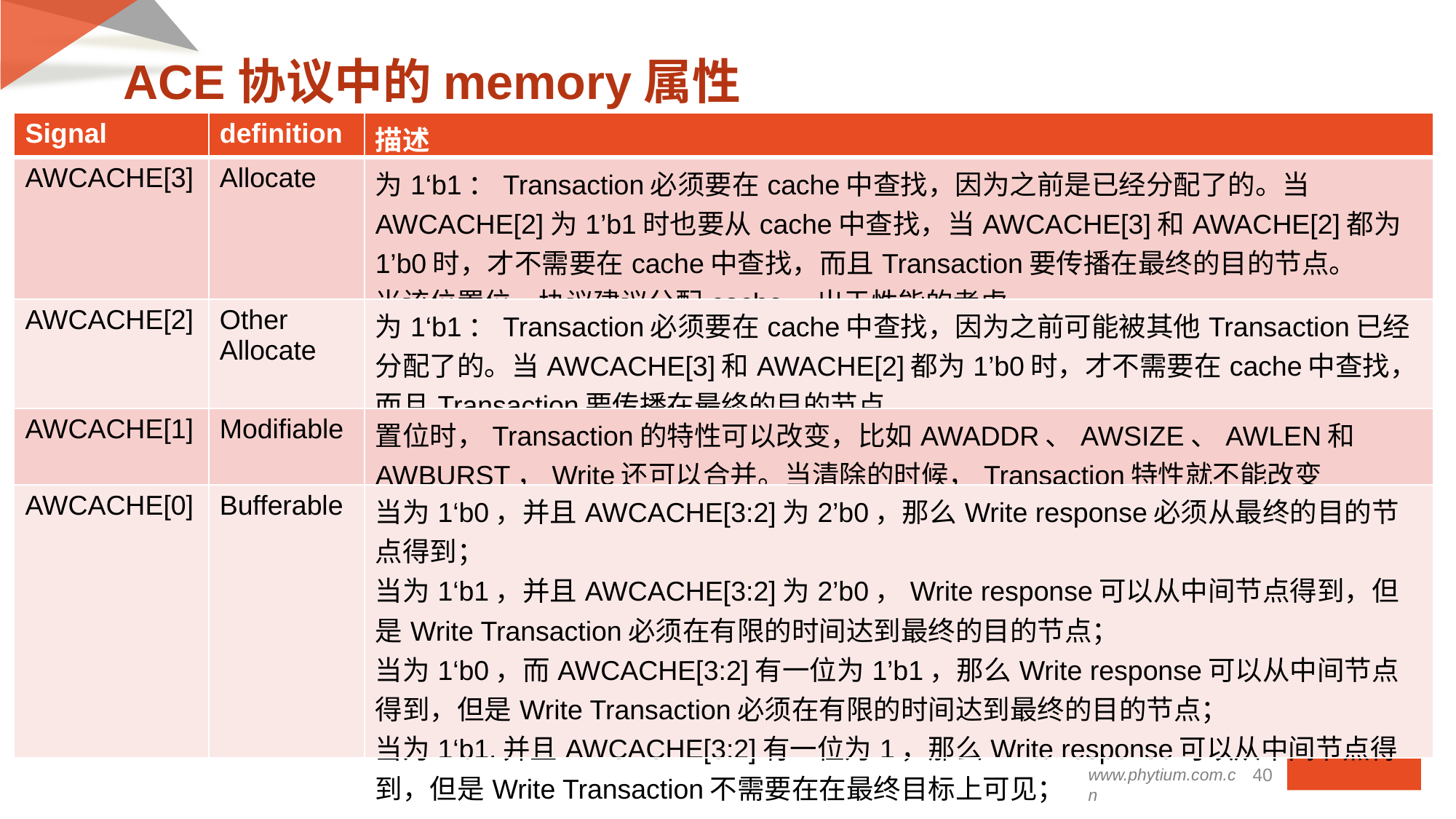

ACE协议中的memory属性
| Signal | definition | 描述 |
| --- | --- | --- |
| AWCACHE[3] | Allocate | 为1‘b1：Transaction必须要在cache中查找，因为之前是已经分配了的。当AWCACHE[2]为1’b1时也要从cache中查找，当AWCACHE[3]和AWACHE[2]都为1’b0时，才不需要在cache中查找，而且Transaction要传播在最终的目的节点。 当该位置位，协议建议分配cache，出于性能的考虑 |
| AWCACHE[2] | Other Allocate | 为1‘b1：Transaction必须要在cache中查找，因为之前可能被其他Transaction已经分配了的。当AWCACHE[3]和AWACHE[2]都为1’b0时，才不需要在cache中查找，而且Transaction要传播在最终的目的节点。 |
| AWCACHE[1] | Modifiable | 置位时，Transaction的特性可以改变，比如AWADDR、AWSIZE、AWLEN和AWBURST，Write还可以合并。当清除的时候，Transaction特性就不能改变 |
| AWCACHE[0] | Bufferable | 当为1‘b0，并且AWCACHE[3:2]为2’b0，那么Write response必须从最终的目的节点得到； 当为1‘b1，并且AWCACHE[3:2]为2’b0，Write response可以从中间节点得到，但是Write Transaction必须在有限的时间达到最终的目的节点； 当为1‘b0，而AWCACHE[3:2]有一位为1’b1，那么Write response可以从中间节点得到，但是Write Transaction必须在有限的时间达到最终的目的节点； 当为1‘b1.并且AWCACHE[3:2]有一位为1，那么Write response可以从中间节点得到，但是Write Transaction不需要在在最终目标上可见； |
40